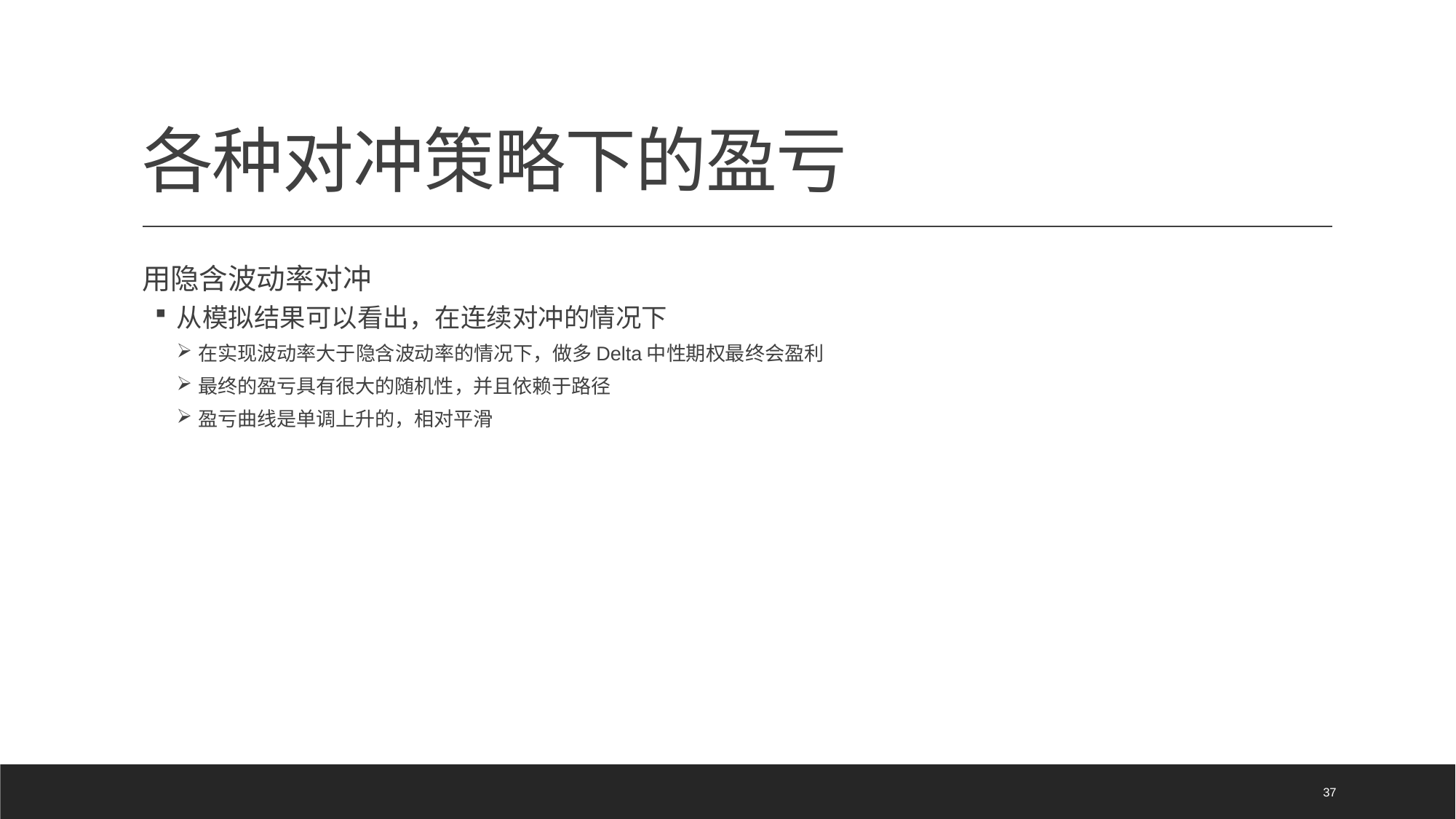

# 各种对冲策略下的盈亏
用隐含波动率对冲
从模拟结果可以看出，在连续对冲的情况下
在实现波动率大于隐含波动率的情况下，做多Delta中性期权最终会盈利
最终的盈亏具有很大的随机性，并且依赖于路径
盈亏曲线是单调上升的，相对平滑
37